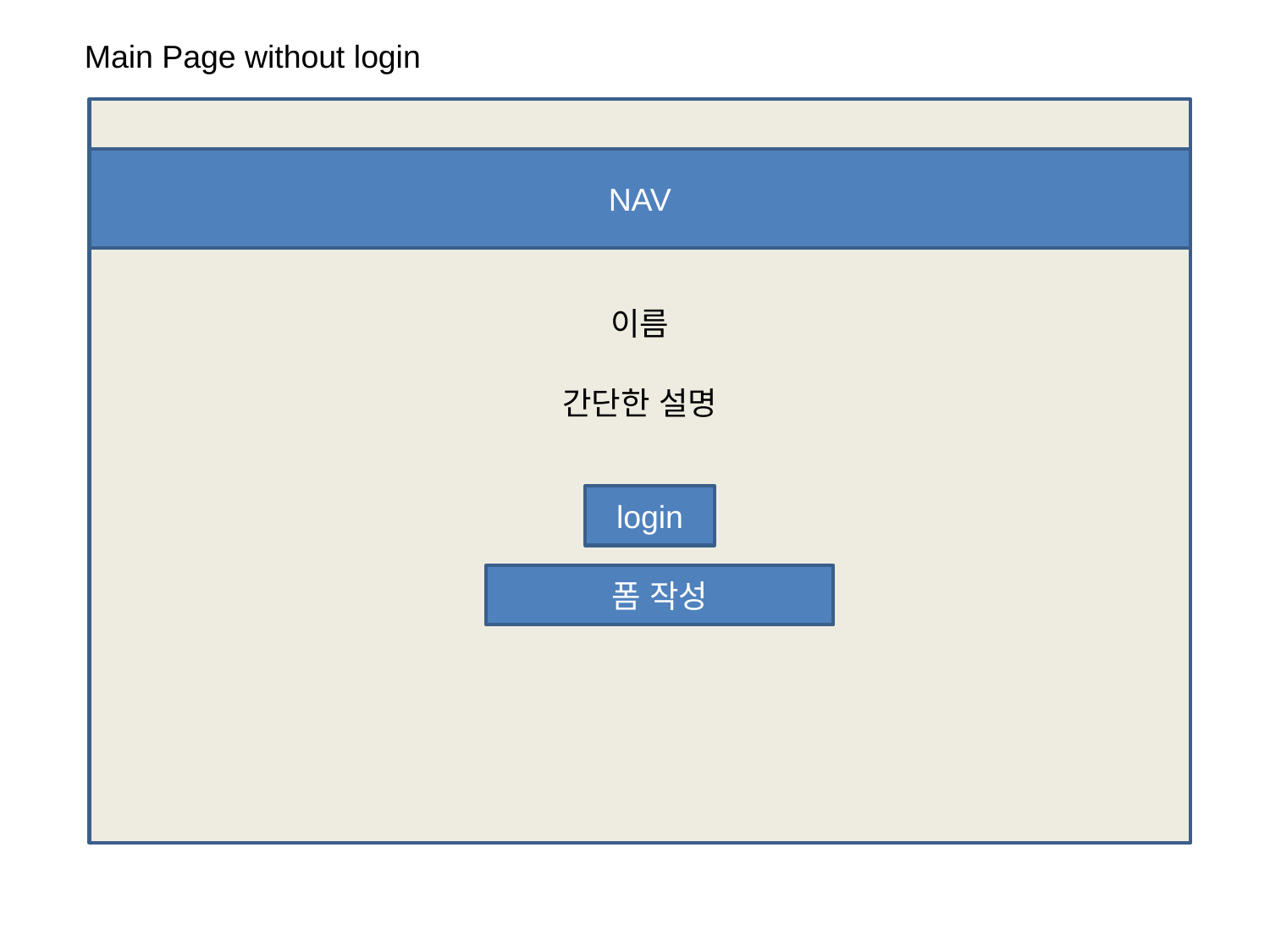

Main Page without login

NAV
이름
간단한 설명

login
폼 작성